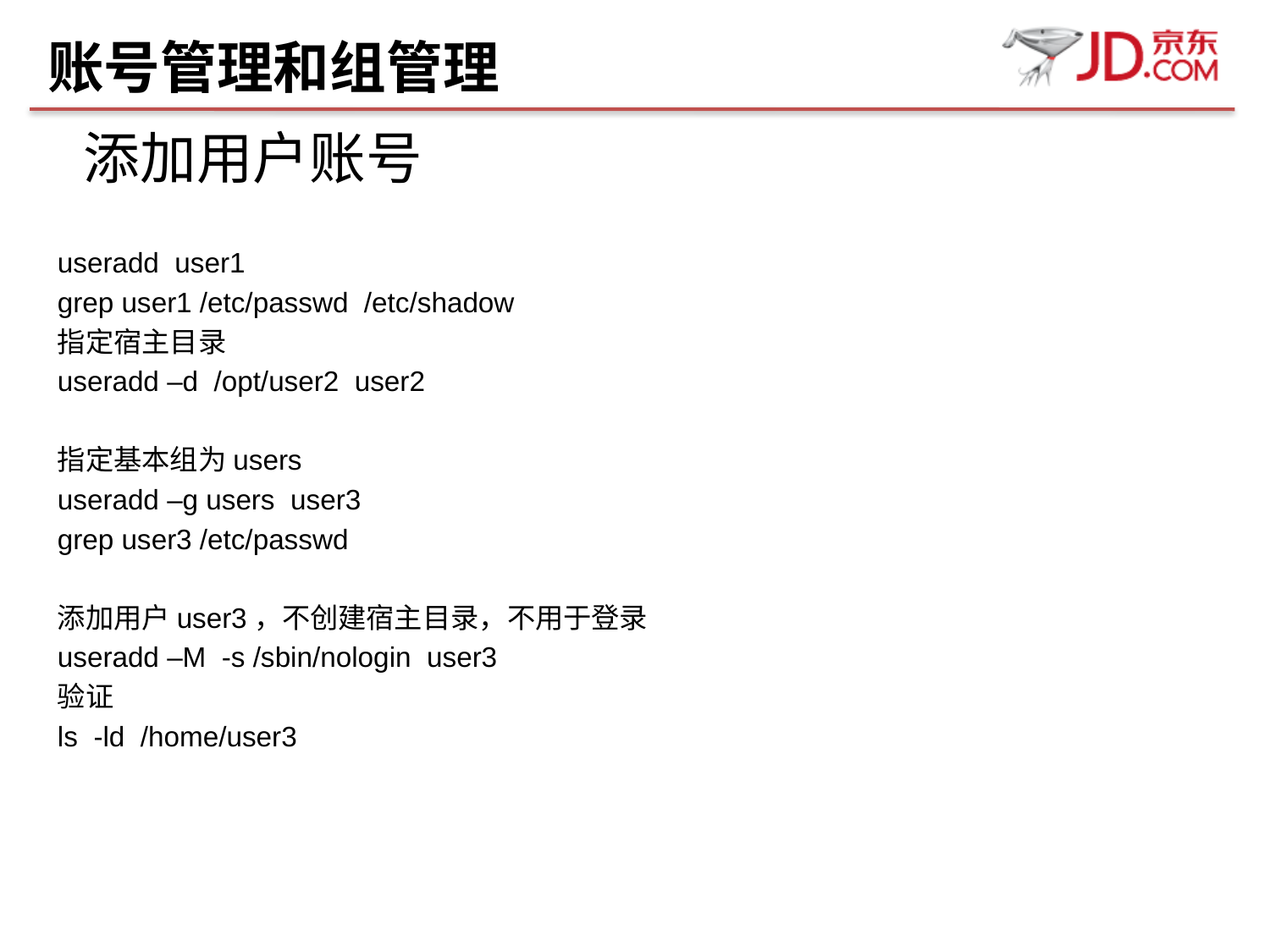

# 账号管理和组管理
 添加用户账号

useradd  user1
grep user1 /etc/passwd  /etc/shadow
指定宿主目录
useradd –d  /opt/user2  user2

指定基本组为users
useradd –g users  user3
grep user3 /etc/passwd

添加用户user3，不创建宿主目录，不用于登录
useradd –M  -s /sbin/nologin  user3
验证
ls  -ld  /home/user3